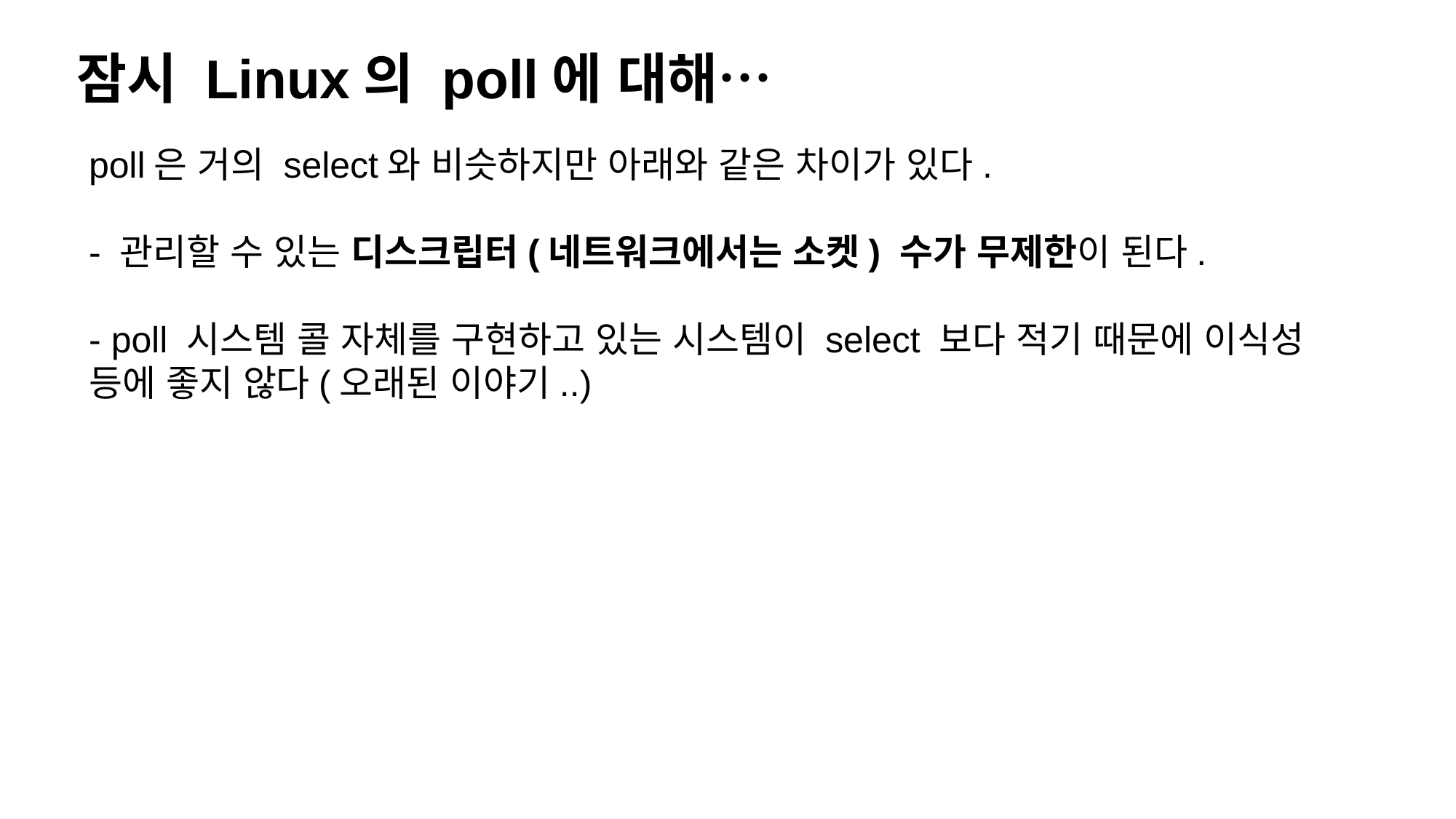

잠시 Linux의 poll에 대해…
poll은 거의 select와 비슷하지만 아래와 같은 차이가 있다.
- 관리할 수 있는 디스크립터(네트워크에서는 소켓) 수가 무제한이 된다.
- poll 시스템 콜 자체를 구현하고 있는 시스템이 select 보다 적기 때문에 이식성 등에 좋지 않다(오래된 이야기..)